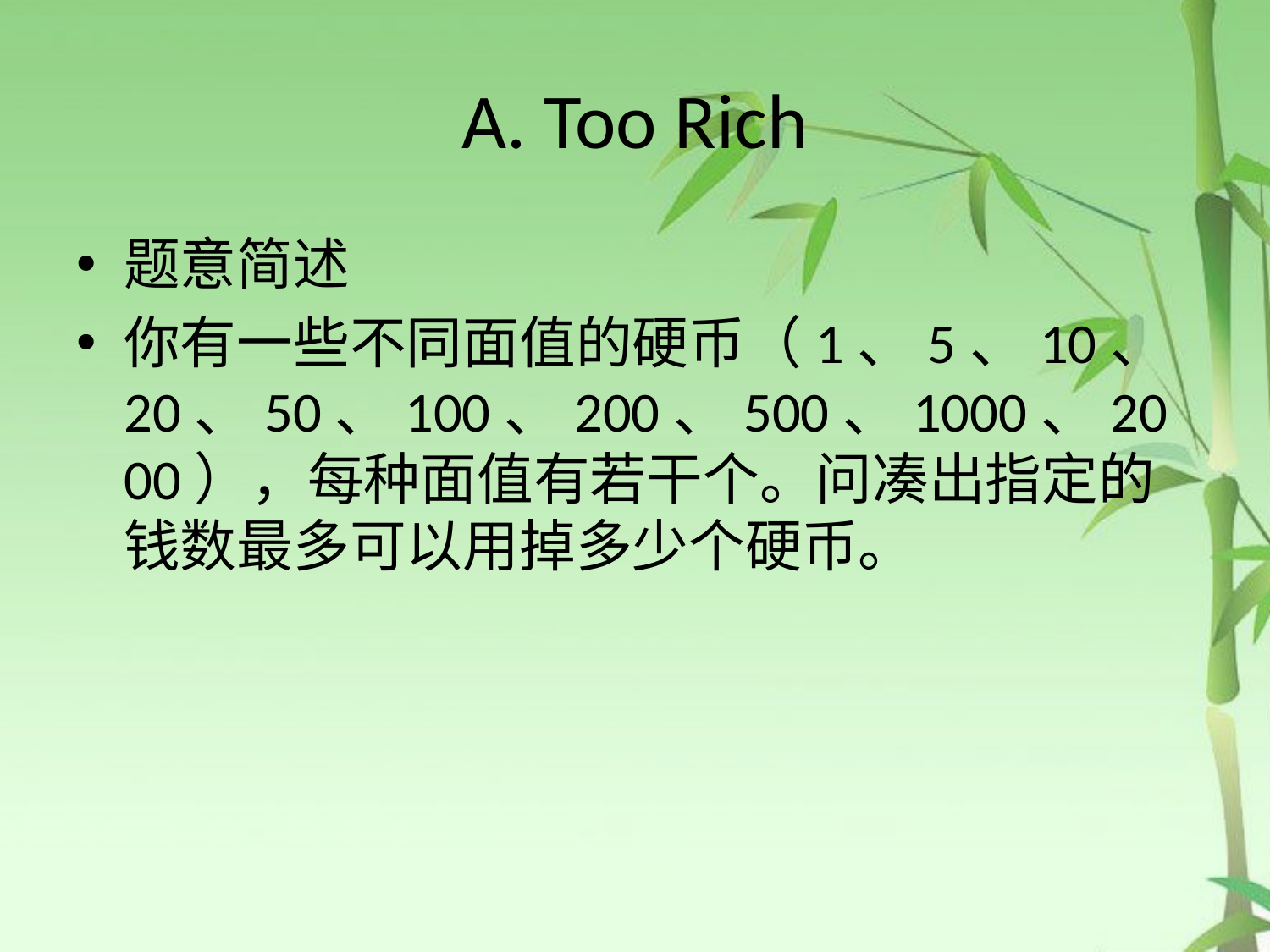

# A. Too Rich
题意简述
你有一些不同面值的硬币（1、5、10、20、50、100、200、500、1000、2000），每种面值有若干个。问凑出指定的钱数最多可以用掉多少个硬币。